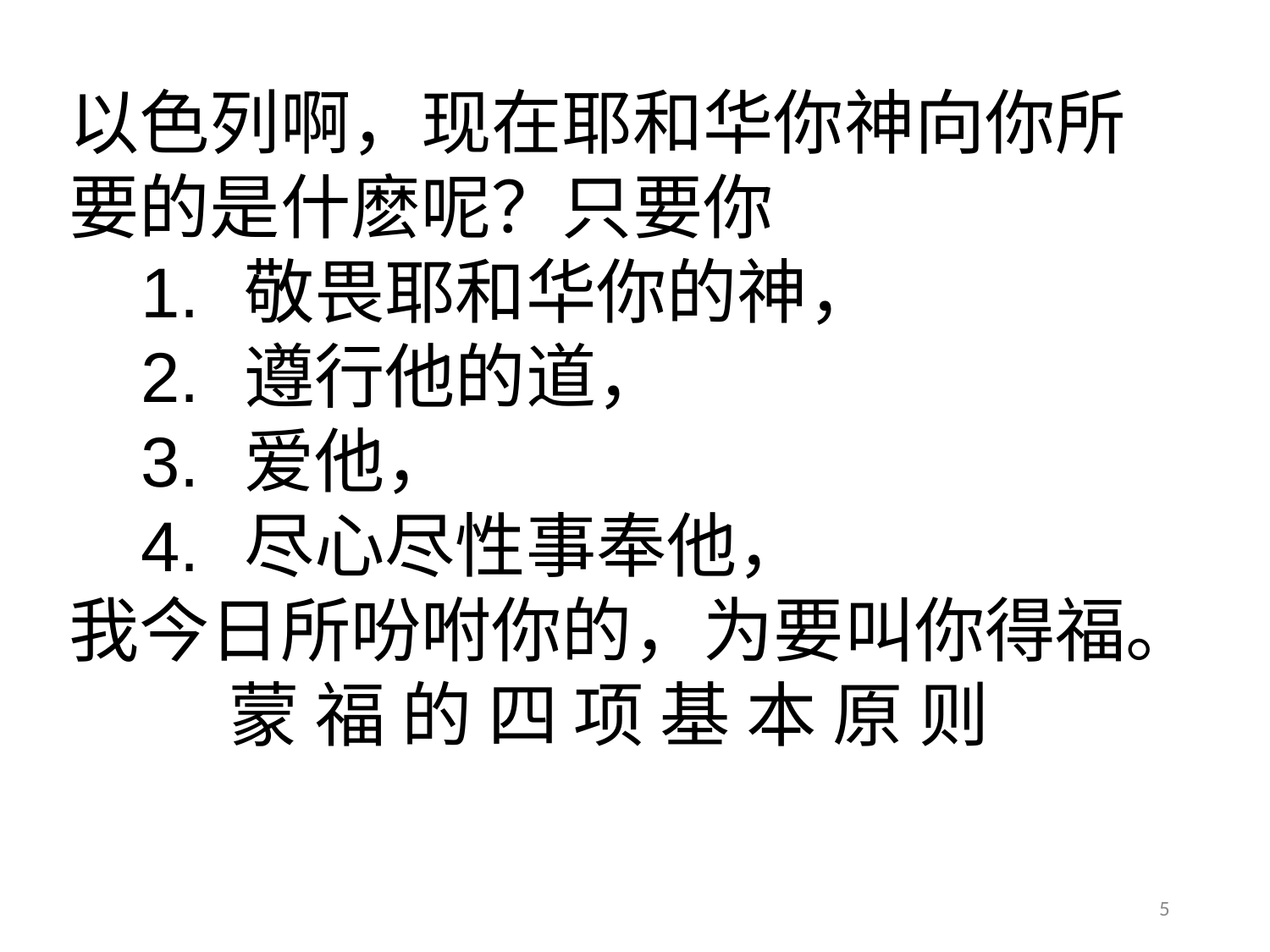

以色列啊，现在耶和华你神向你所要的是什麽呢？只要你
敬畏耶和华你的神，
遵行他的道，
爱他，
尽心尽性事奉他，
我今日所吩咐你的，为要叫你得福。
	 蒙 福 的 四 项 基 本 原 则
5